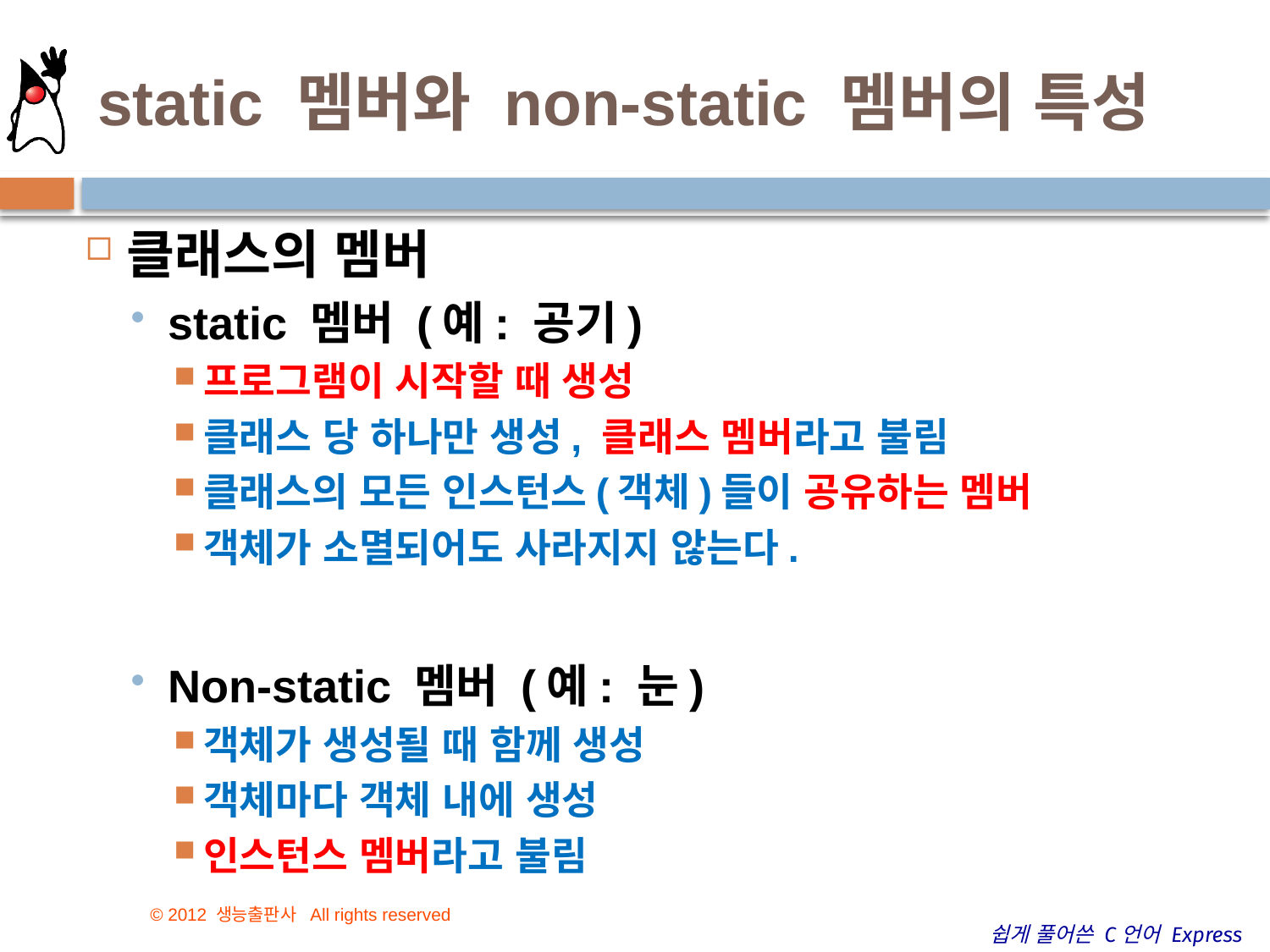

# static 멤버와 non-static 멤버의 특성

클래스의 멤버
static 멤버 (예: 공기)
프로그램이 시작할 때 생성
클래스 당 하나만 생성, 클래스 멤버라고 불림
클래스의 모든 인스턴스(객체)들이 공유하는 멤버
객체가 소멸되어도 사라지지 않는다.

Non-static 멤버 (예: 눈)
객체가 생성될 때 함께 생성
객체마다 객체 내에 생성
인스턴스 멤버라고 불림
47